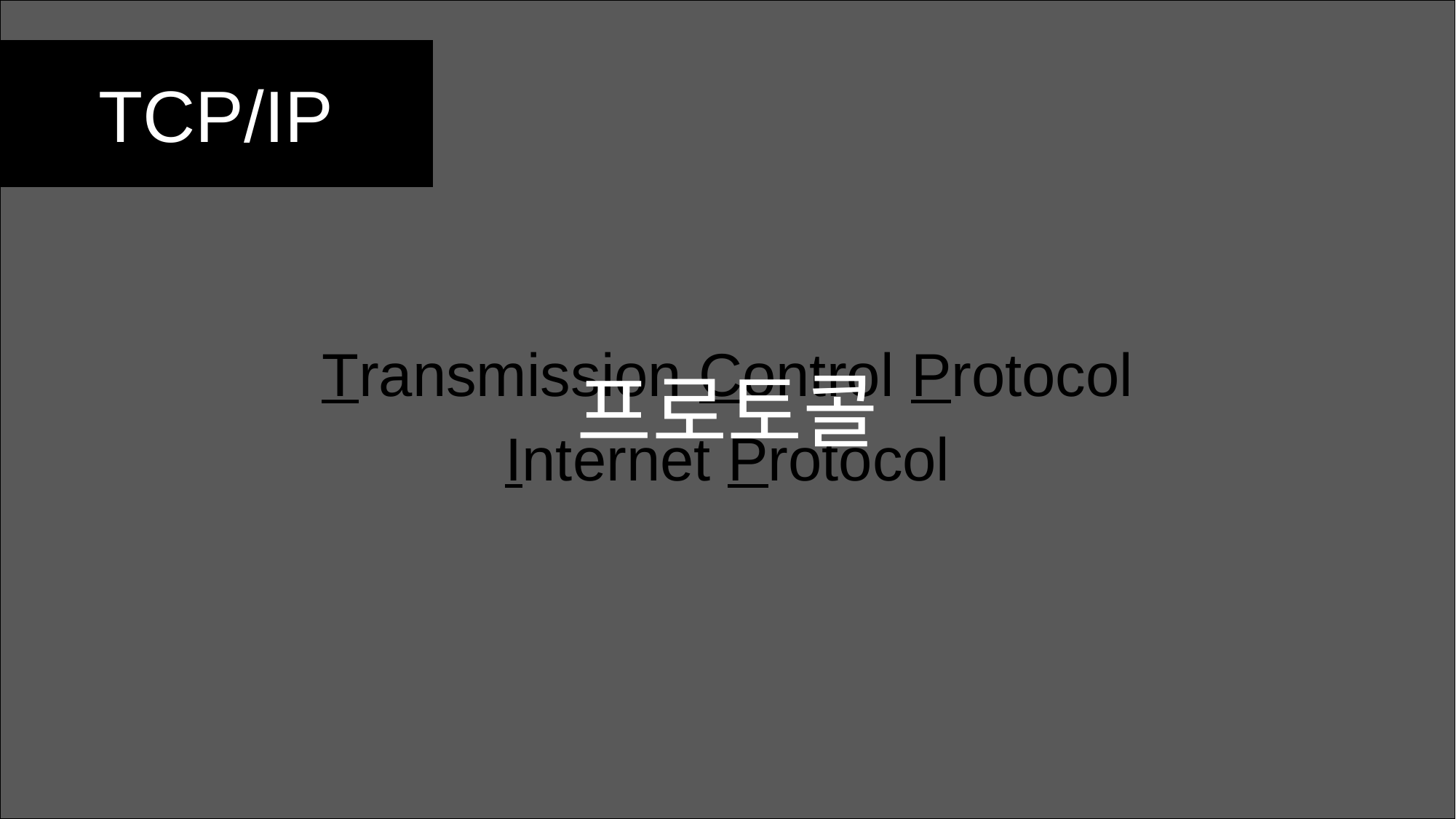

TCP/IP
Transmission Control Protocol
프로토콜
Internet Protocol